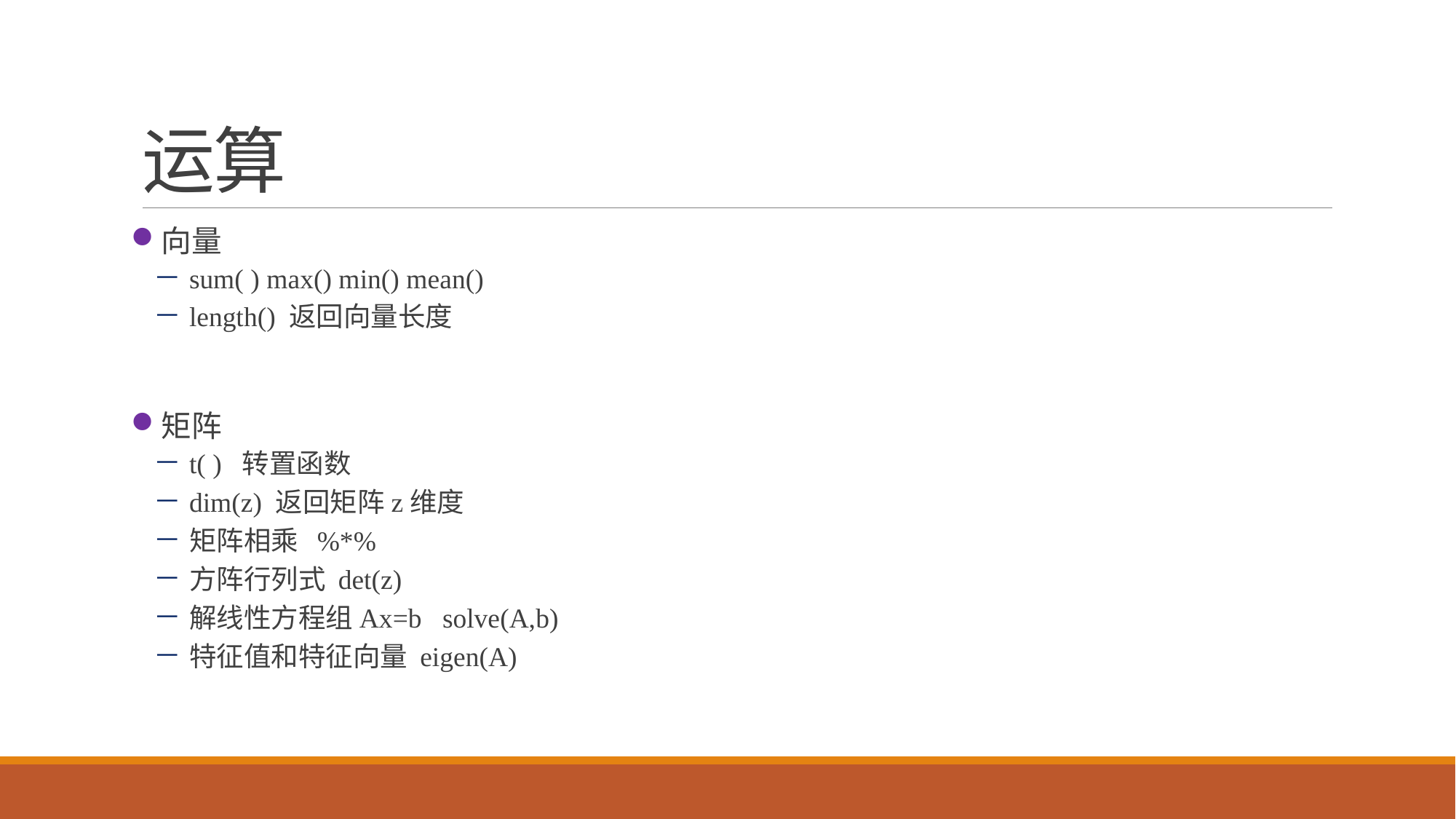

# 运算
向量
sum( ) max() min() mean()
length() 返回向量长度

矩阵
t( )  转置函数
dim(z) 返回矩阵z维度
矩阵相乘  %*%
方阵行列式 det(z)
解线性方程组Ax=b   solve(A,b)
特征值和特征向量 eigen(A)